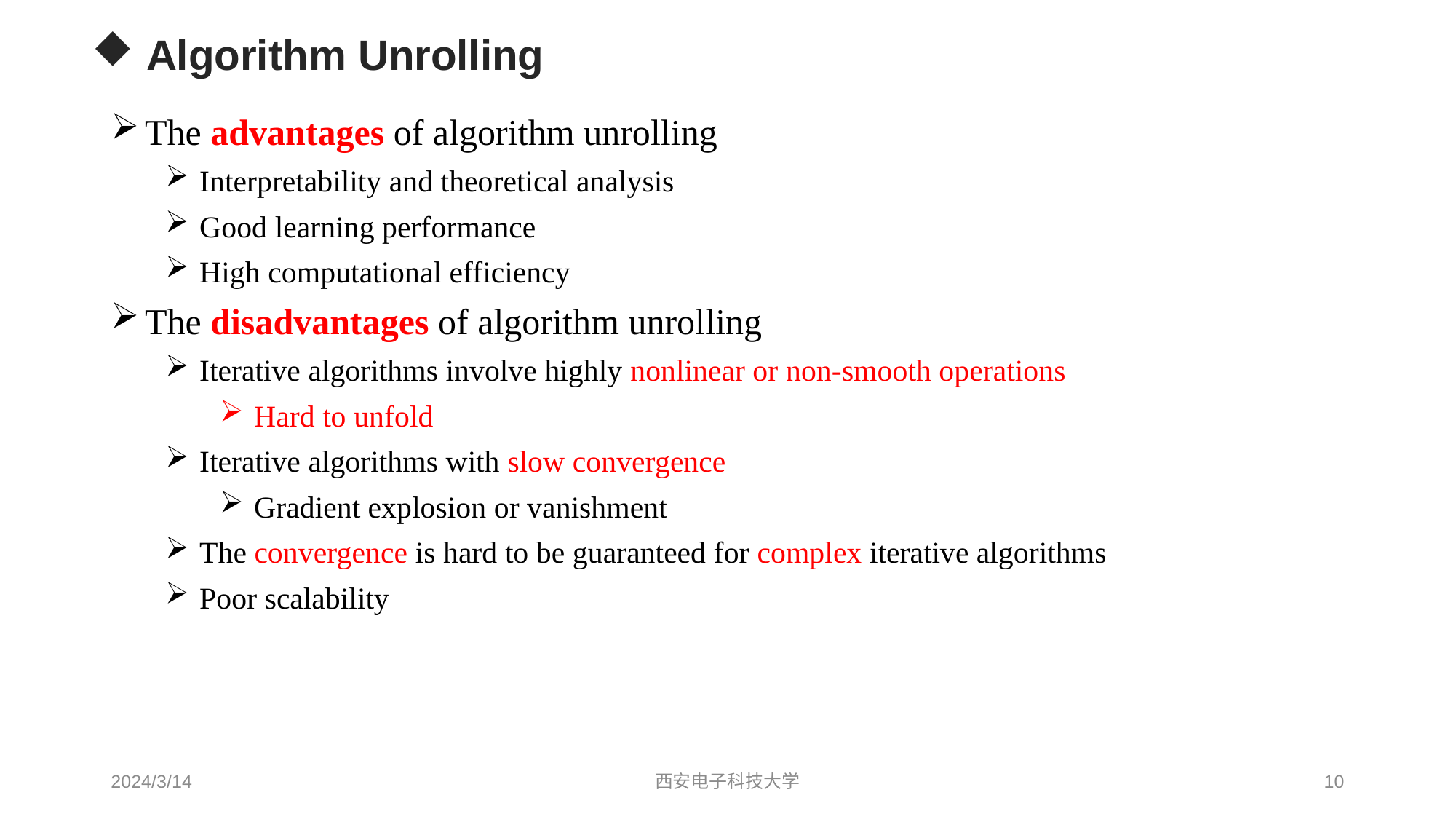

Algorithm Unrolling
The advantages of algorithm unrolling
Interpretability and theoretical analysis
Good learning performance
High computational efficiency
The disadvantages of algorithm unrolling
Iterative algorithms involve highly nonlinear or non-smooth operations
Hard to unfold
Iterative algorithms with slow convergence
Gradient explosion or vanishment
The convergence is hard to be guaranteed for complex iterative algorithms
Poor scalability

2024/3/14
西安电子科技大学
10